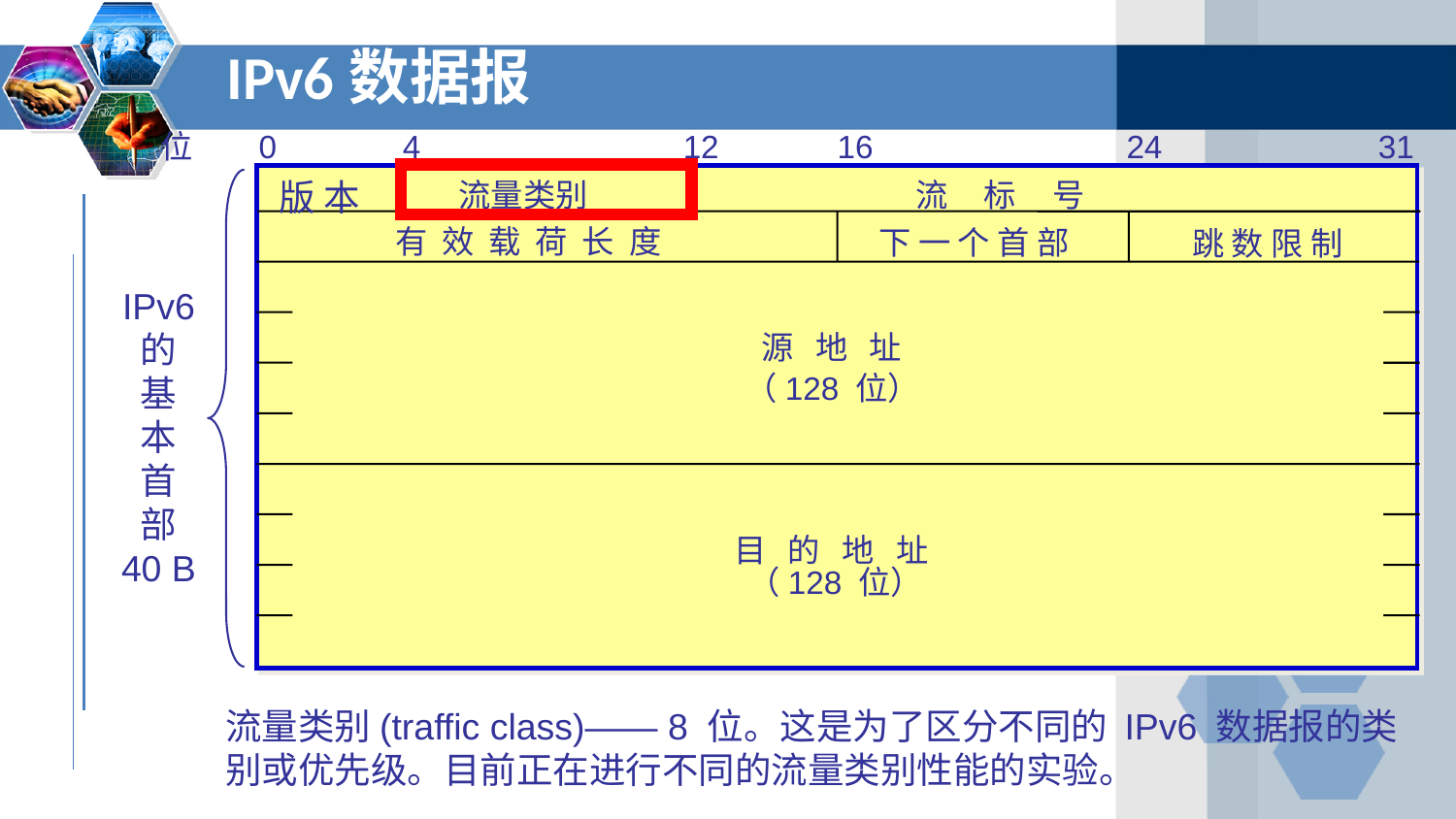

IPv6数据报
位
0
4
12
16
24
31

流     标     号
版 本
流量类别

有  效  载  荷  长  度
下 一 个 首 部
跳 数 限 制

IPv6
的
基
本
首
部
40 B

源   地   址
（128 位）

目   的   地   址
（128 位）

流量类别(traffic class)—— 8 位。这是为了区分不同的 IPv6 数据报的类别或优先级。目前正在进行不同的流量类别性能的实验。